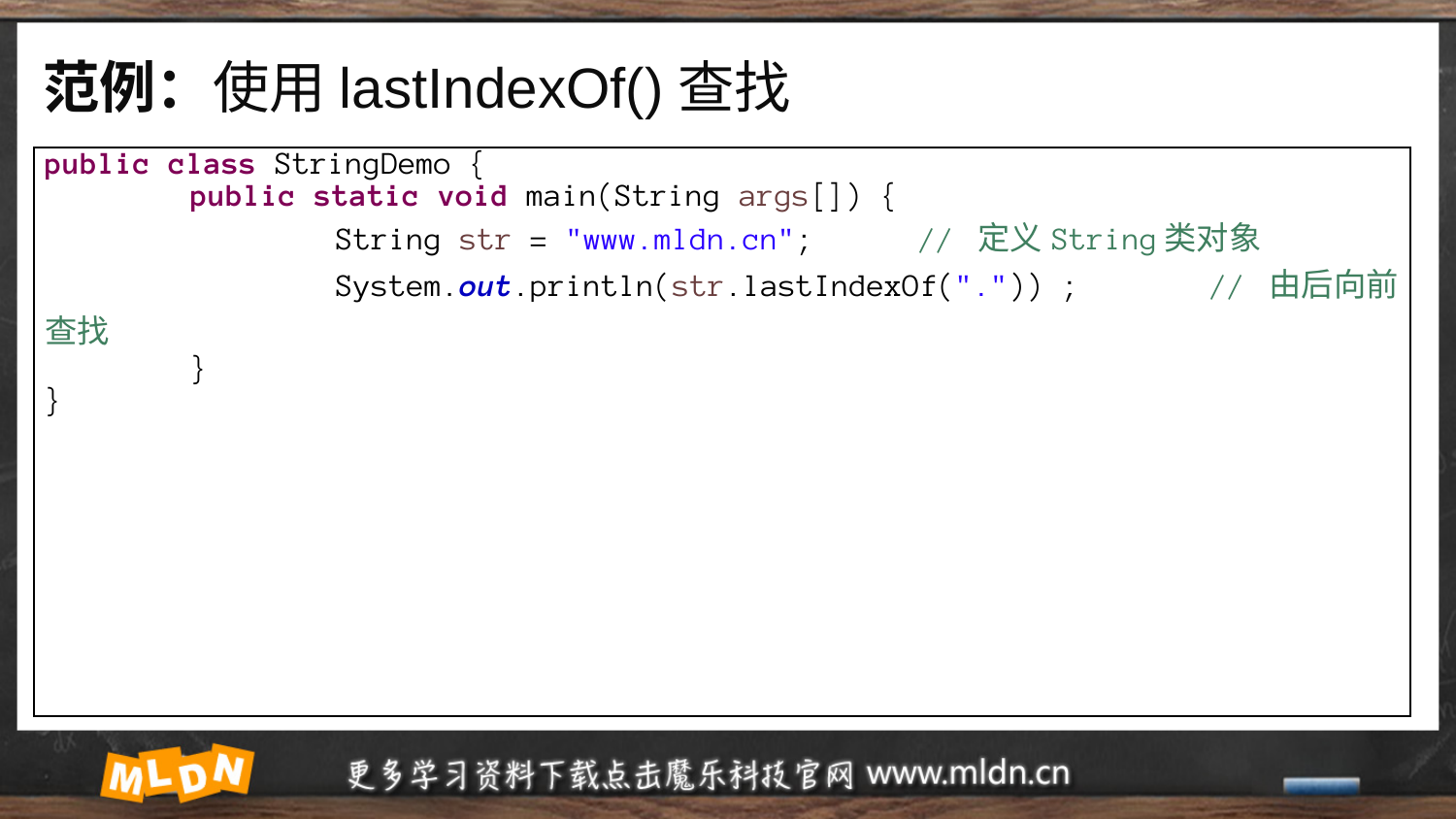

# 范例：使用lastIndexOf()查找
| public class StringDemo { public static void main(String args[]) { String str = "www.mldn.cn"; // 定义String类对象 System.out.println(str.lastIndexOf(".")) ; // 由后向前查找 } } |
| --- |